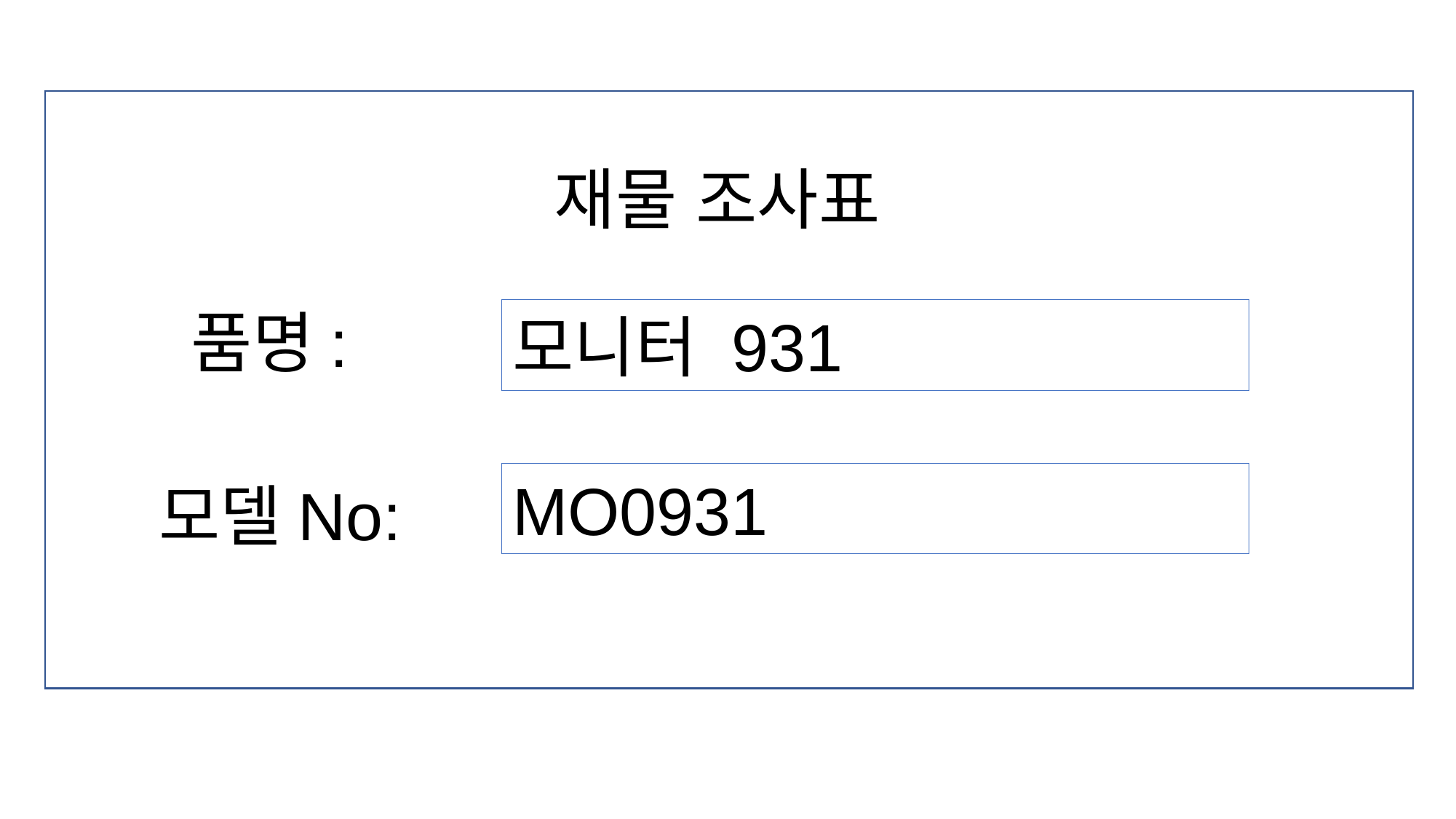

재물 조사표
품명:
모니터 931
MO0931
모델No: